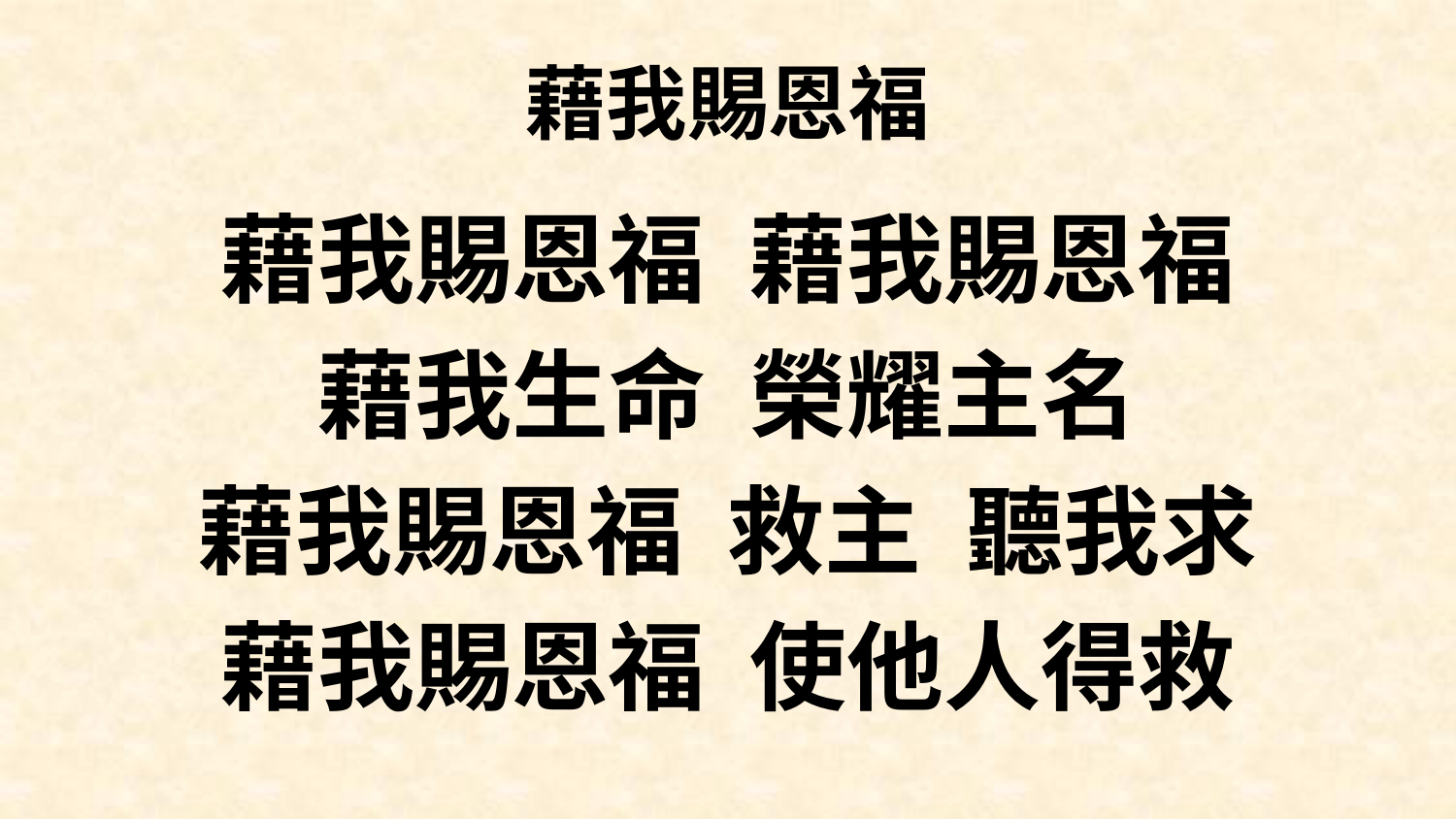

# 藉我賜恩福
藉我賜恩福  藉我賜恩福
藉我生命  榮耀主名
藉我賜恩福  救主  聽我求
藉我賜恩福  使他人得救